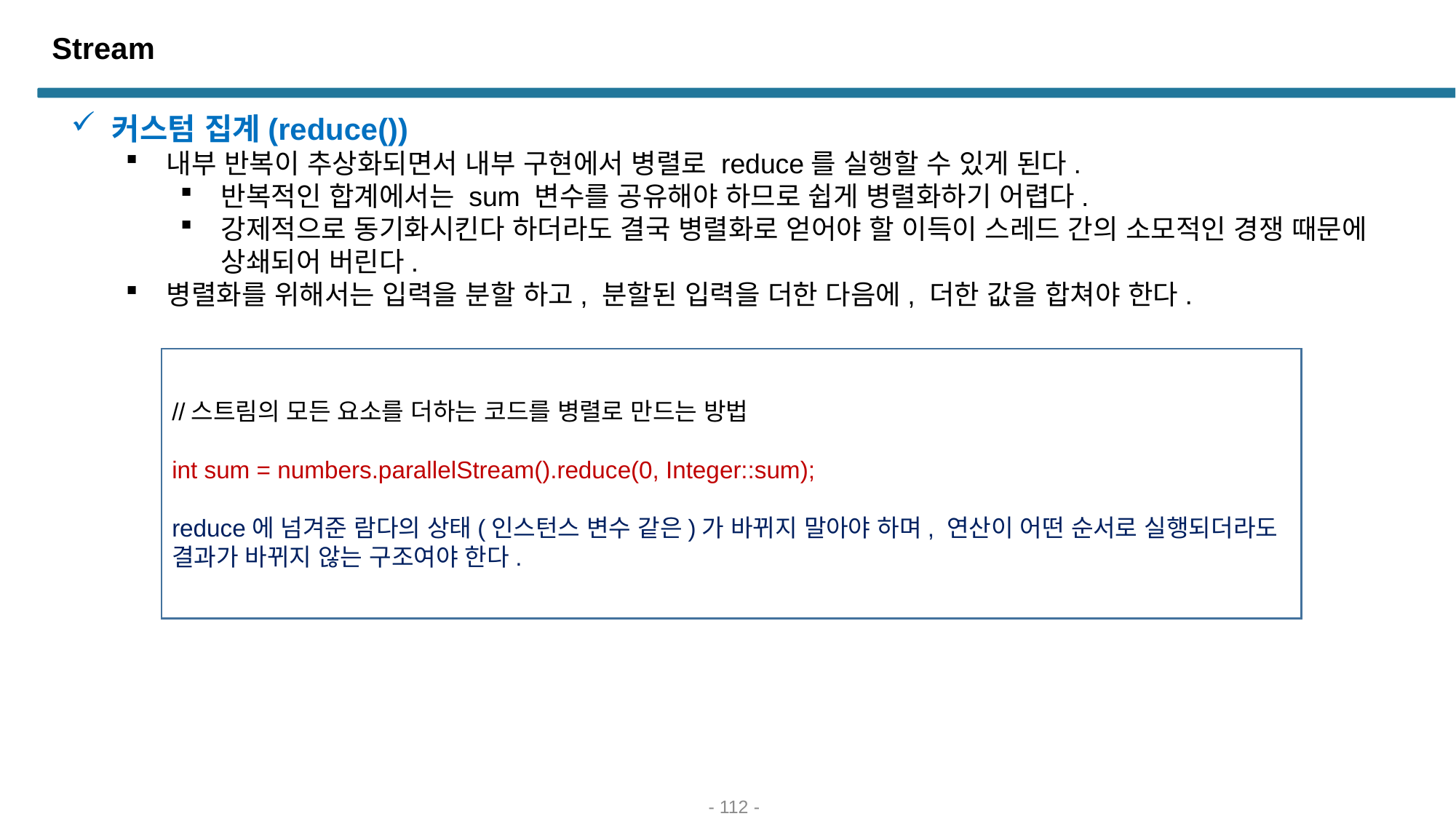

# Stream
커스텀 집계(reduce())
내부 반복이 추상화되면서 내부 구현에서 병렬로 reduce를 실행할 수 있게 된다.
반복적인 합계에서는 sum 변수를 공유해야 하므로 쉽게 병렬화하기 어렵다.
강제적으로 동기화시킨다 하더라도 결국 병렬화로 얻어야 할 이득이 스레드 간의 소모적인 경쟁 때문에 상쇄되어 버린다.
병렬화를 위해서는 입력을 분할 하고, 분할된 입력을 더한 다음에, 더한 값을 합쳐야 한다.
//스트림의 모든 요소를 더하는 코드를 병렬로 만드는 방법

int sum = numbers.parallelStream().reduce(0, Integer::sum);

reduce에 넘겨준 람다의 상태(인스턴스 변수 같은)가 바뀌지 말아야 하며, 연산이 어떤 순서로 실행되더라도 결과가 바뀌지 않는 구조여야 한다.
- 112 -